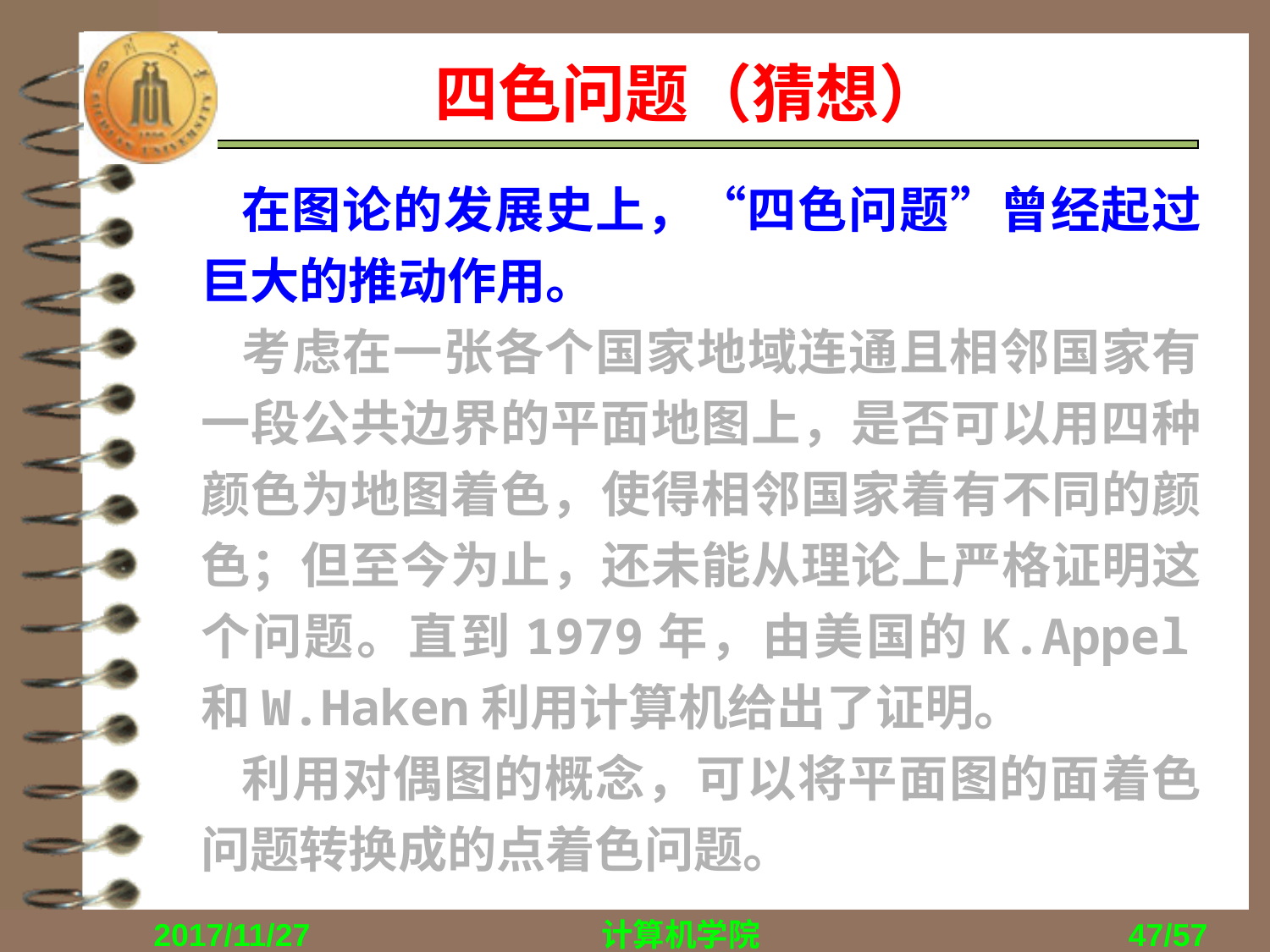

# 四色问题（猜想）
      在图论的发展史上，“四色问题”曾经起过巨大的推动作用。
      考虑在一张各个国家地域连通且相邻国家有一段公共边界的平面地图上，是否可以用四种颜色为地图着色，使得相邻国家着有不同的颜色；但至今为止，还未能从理论上严格证明这个问题。直到1979年，由美国的K.Appel和W.Haken利用计算机给出了证明。
      利用对偶图的概念，可以将平面图的面着色问题转换成的点着色问题。
2017/11/27
计算机学院
47/57